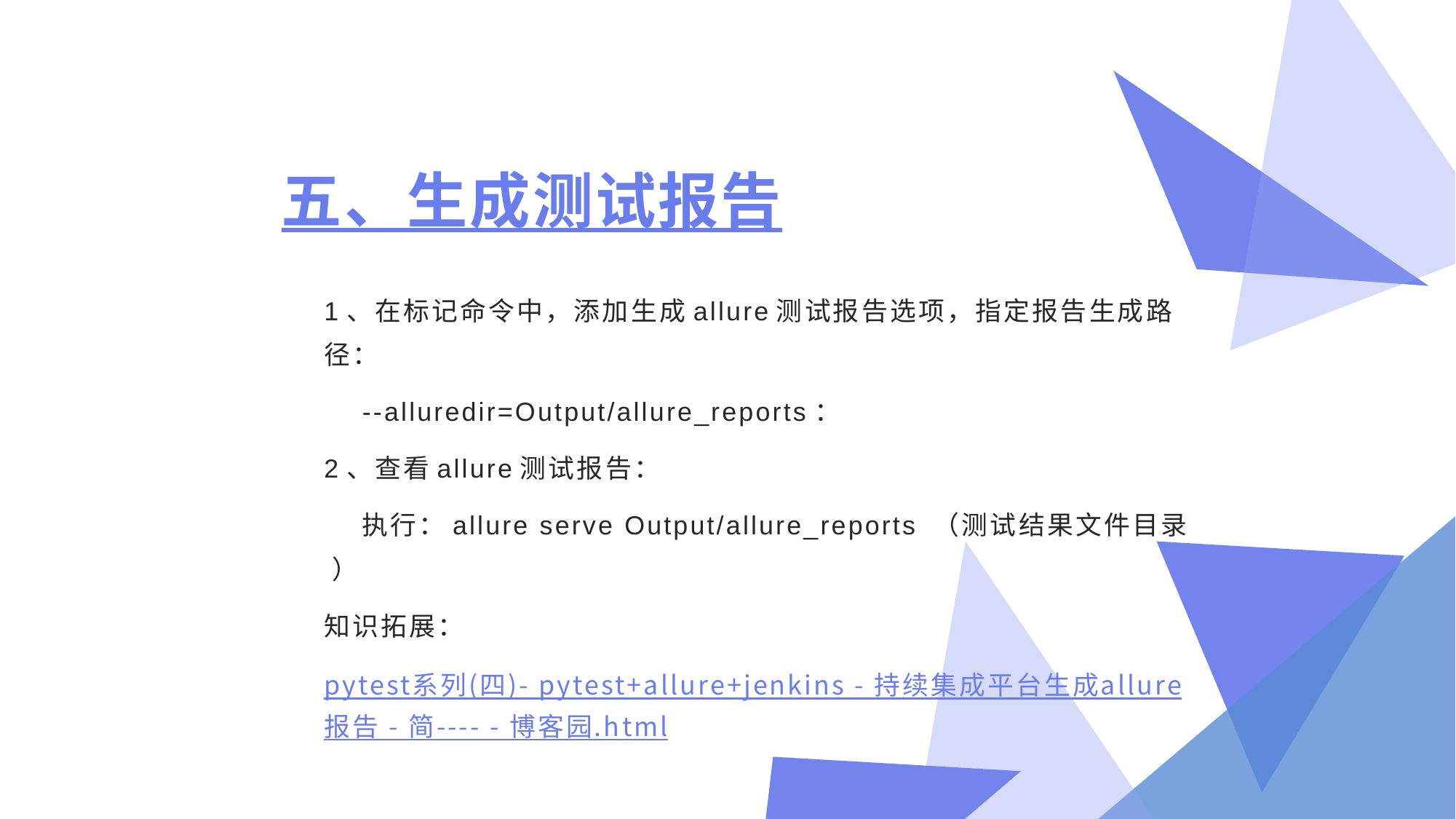

# 五、生成测试报告
1、在标记命令中，添加生成allure测试报告选项，指定报告生成路径：
    --alluredir=Output/allure_reports：
2、查看allure测试报告：
    执行：allure serve Output/allure_reports （测试结果文件目录 ）
知识拓展：
pytest系列(四)- pytest+allure+jenkins - 持续集成平台生成allure报告 - 简---- - 博客园.html